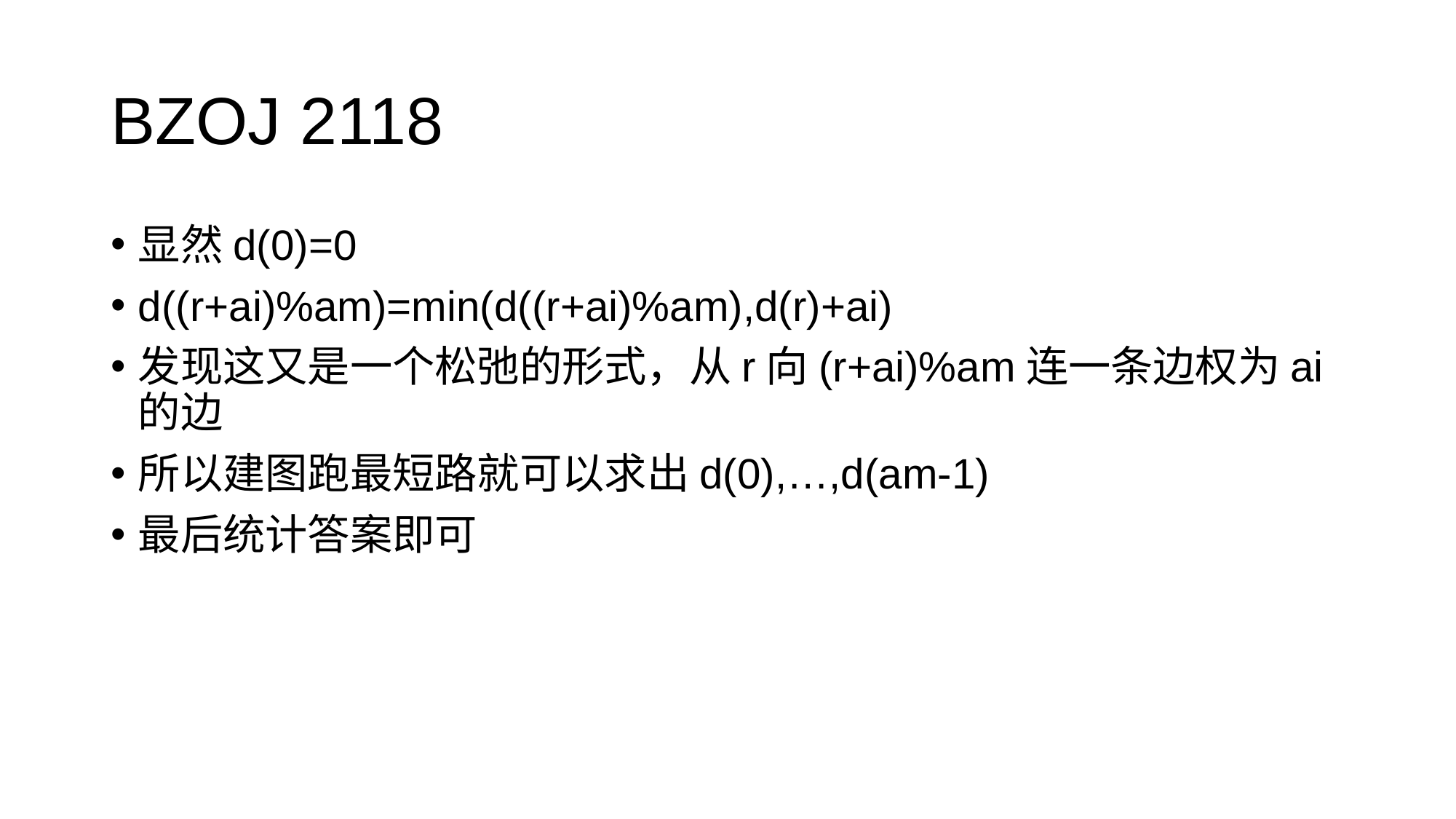

# BZOJ 2118
显然d(0)=0
d((r+ai)%am)=min(d((r+ai)%am),d(r)+ai)
发现这又是一个松弛的形式，从r向(r+ai)%am连一条边权为ai的边
所以建图跑最短路就可以求出d(0),…,d(am-1)
最后统计答案即可